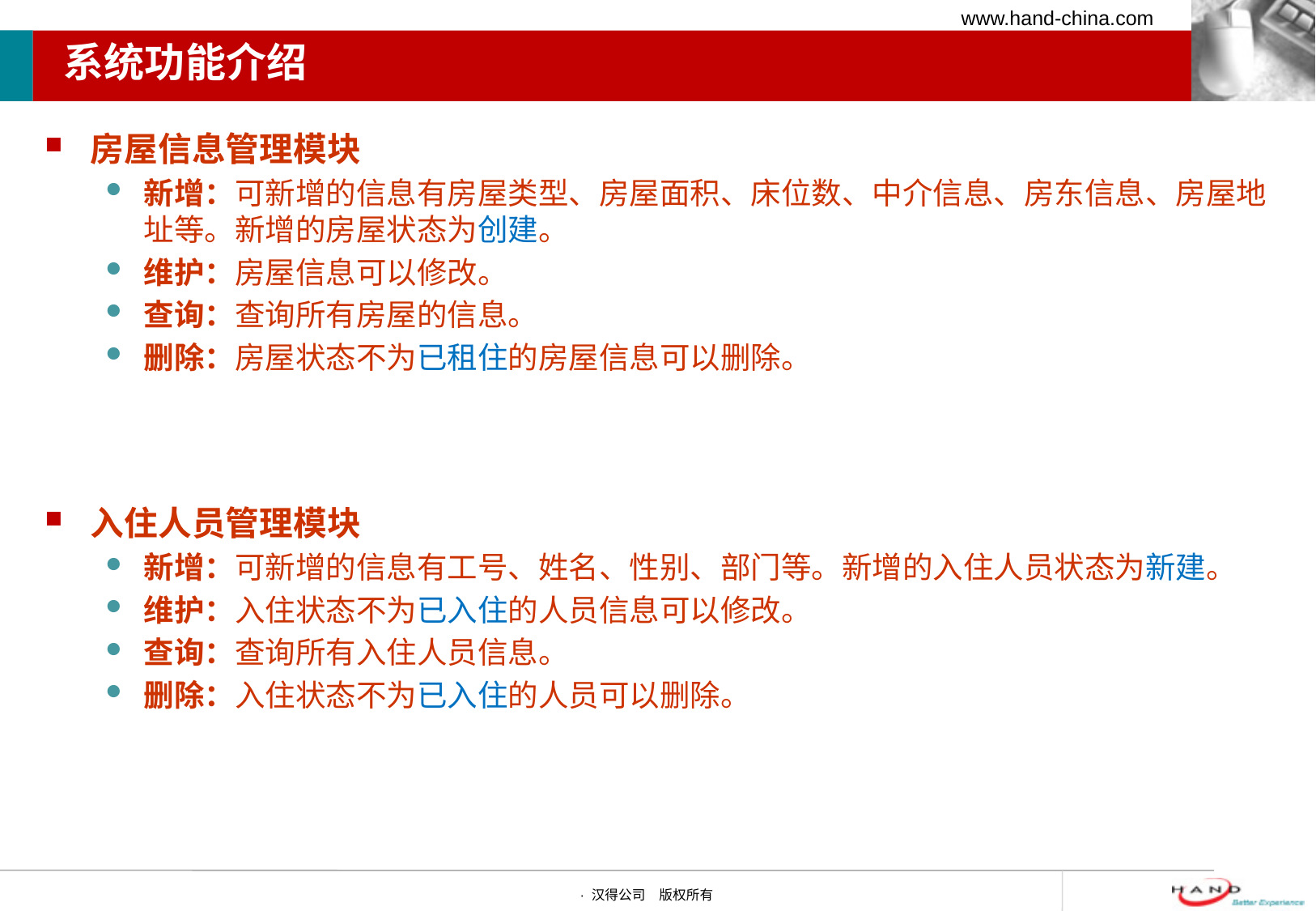

# 系统功能介绍
房屋信息管理模块
新增：可新增的信息有房屋类型、房屋面积、床位数、中介信息、房东信息、房屋地址等。新增的房屋状态为创建。
维护：房屋信息可以修改。
查询：查询所有房屋的信息。
删除：房屋状态不为已租住的房屋信息可以删除。

入住人员管理模块
新增：可新增的信息有工号、姓名、性别、部门等。新增的入住人员状态为新建。
维护：入住状态不为已入住的人员信息可以修改。
查询：查询所有入住人员信息。
删除：入住状态不为已入住的人员可以删除。

7